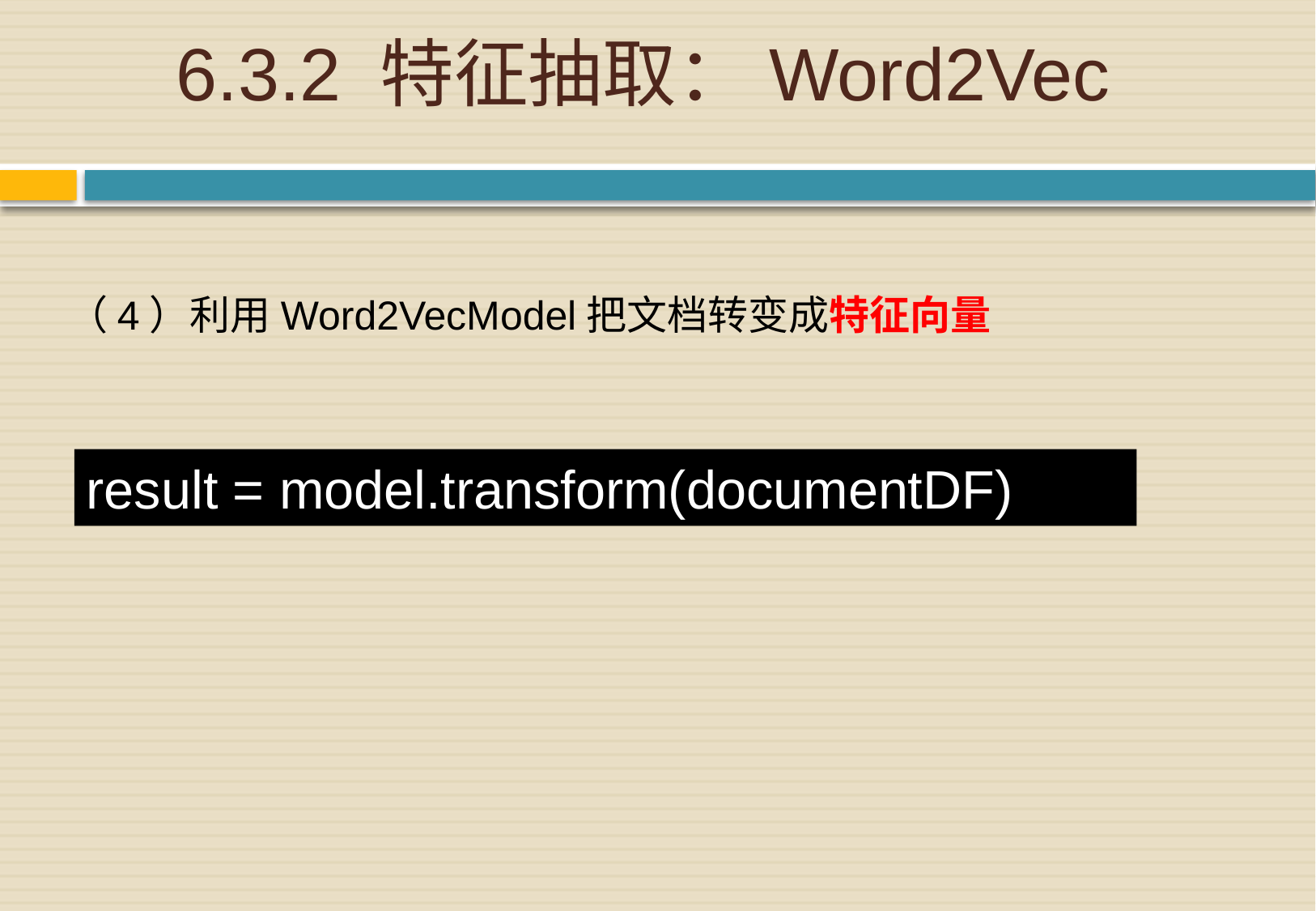

# 6.3.2 特征抽取：Word2Vec
（4）​利用Word2VecModel把文档转变成特征向量
result = model.transform(documentDF)